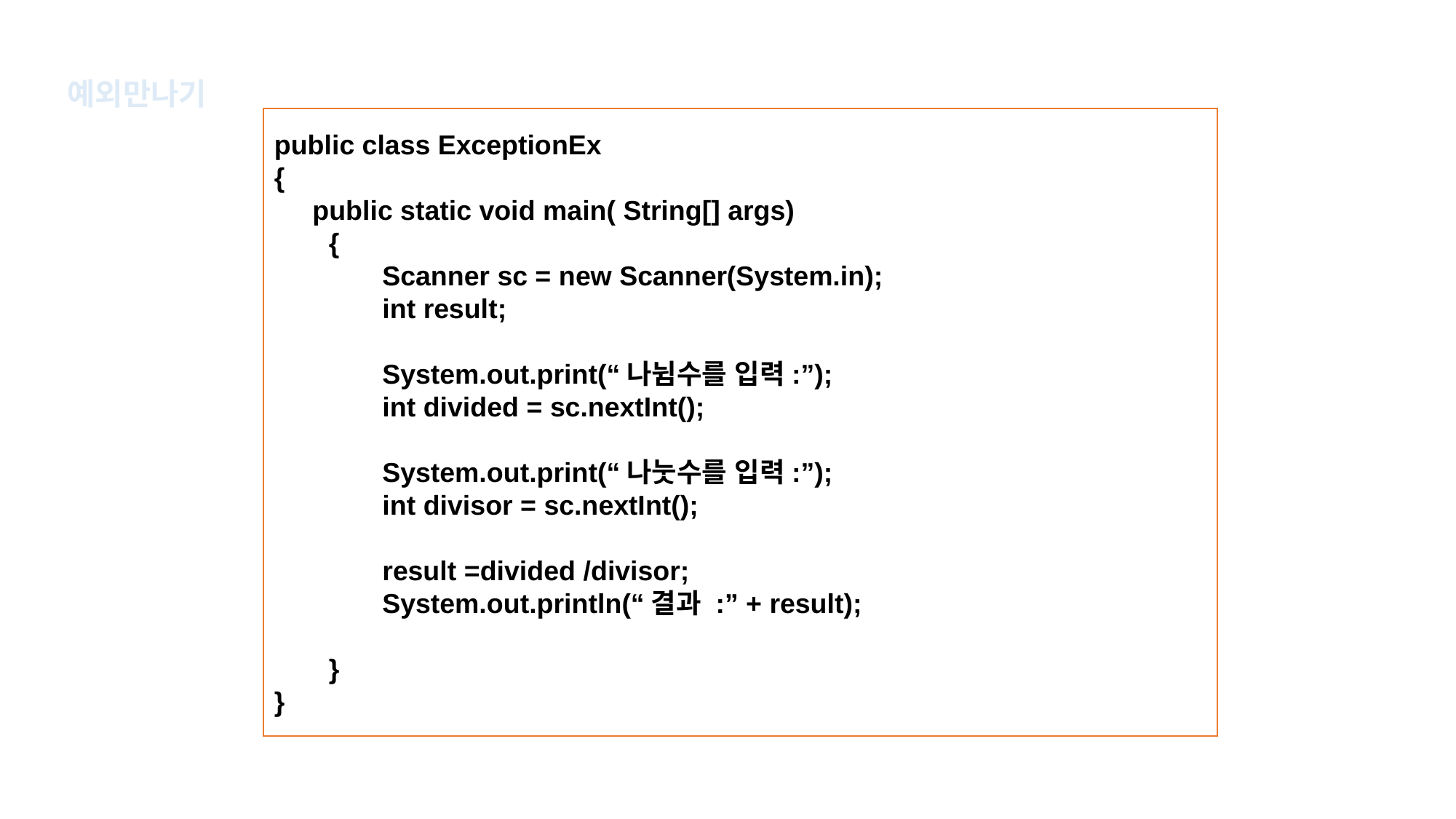

예외만나기
public class ExceptionEx
{
     public static void main( String[] args)
{
       Scanner sc = new Scanner(System.in);
       int result;

       System.out.print(“나뉨수를 입력:”);
       int divided = sc.nextInt();

       System.out.print(“나눗수를 입력:”);
       int divisor = sc.nextInt();

       result =divided /divisor;
       System.out.println(“결과 :” + result);

}
}